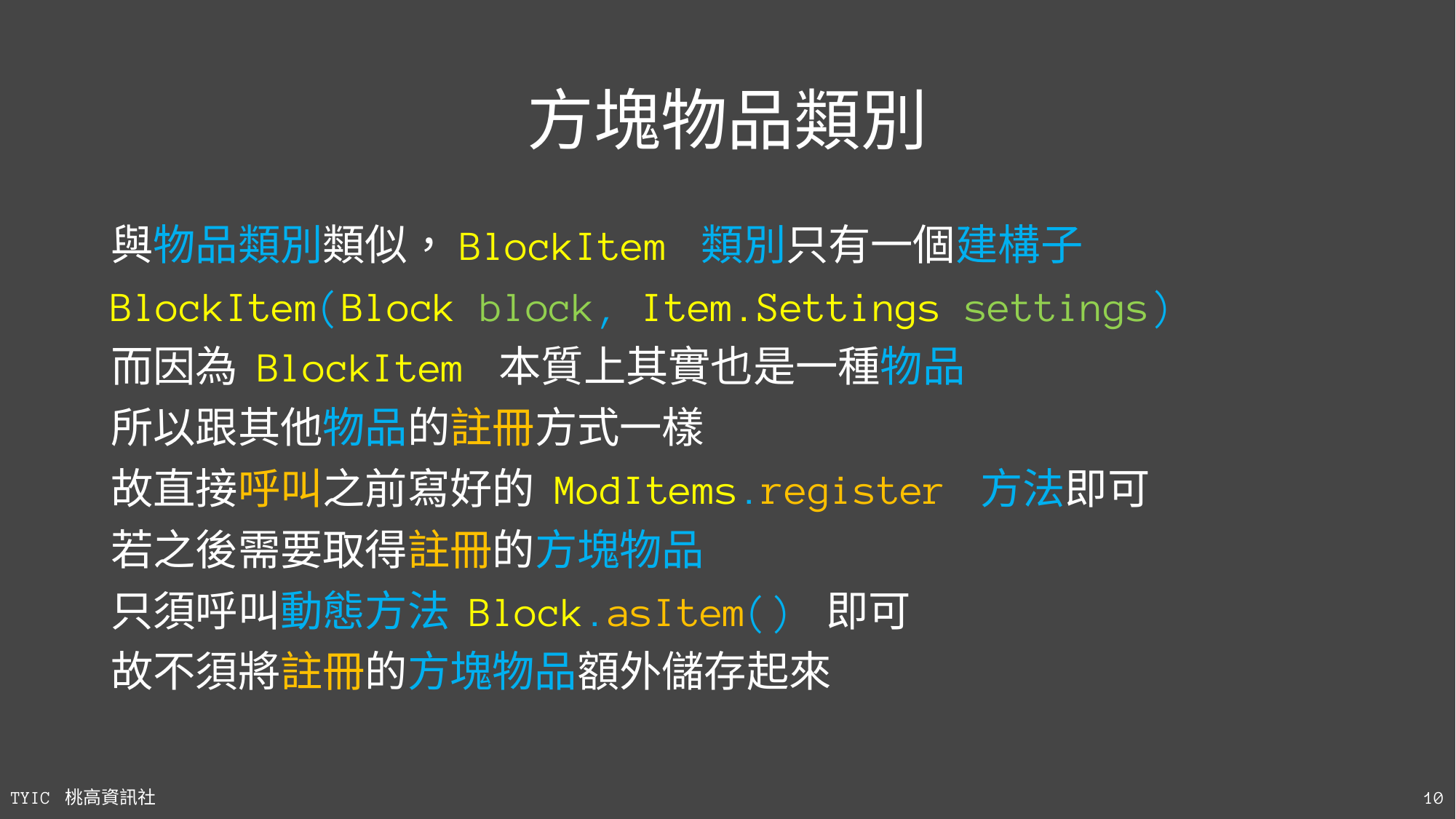

# 方塊物品類別
與物品類別類似，BlockItem 類別只有一個建構子
BlockItem(Block block, Item.Settings settings)
而因為 BlockItem 本質上其實也是一種物品
所以跟其他物品的註冊方式一樣
故直接呼叫之前寫好的 ModItems.register 方法即可
若之後需要取得註冊的方塊物品
只須呼叫動態方法 Block.asItem() 即可
故不須將註冊的方塊物品額外儲存起來